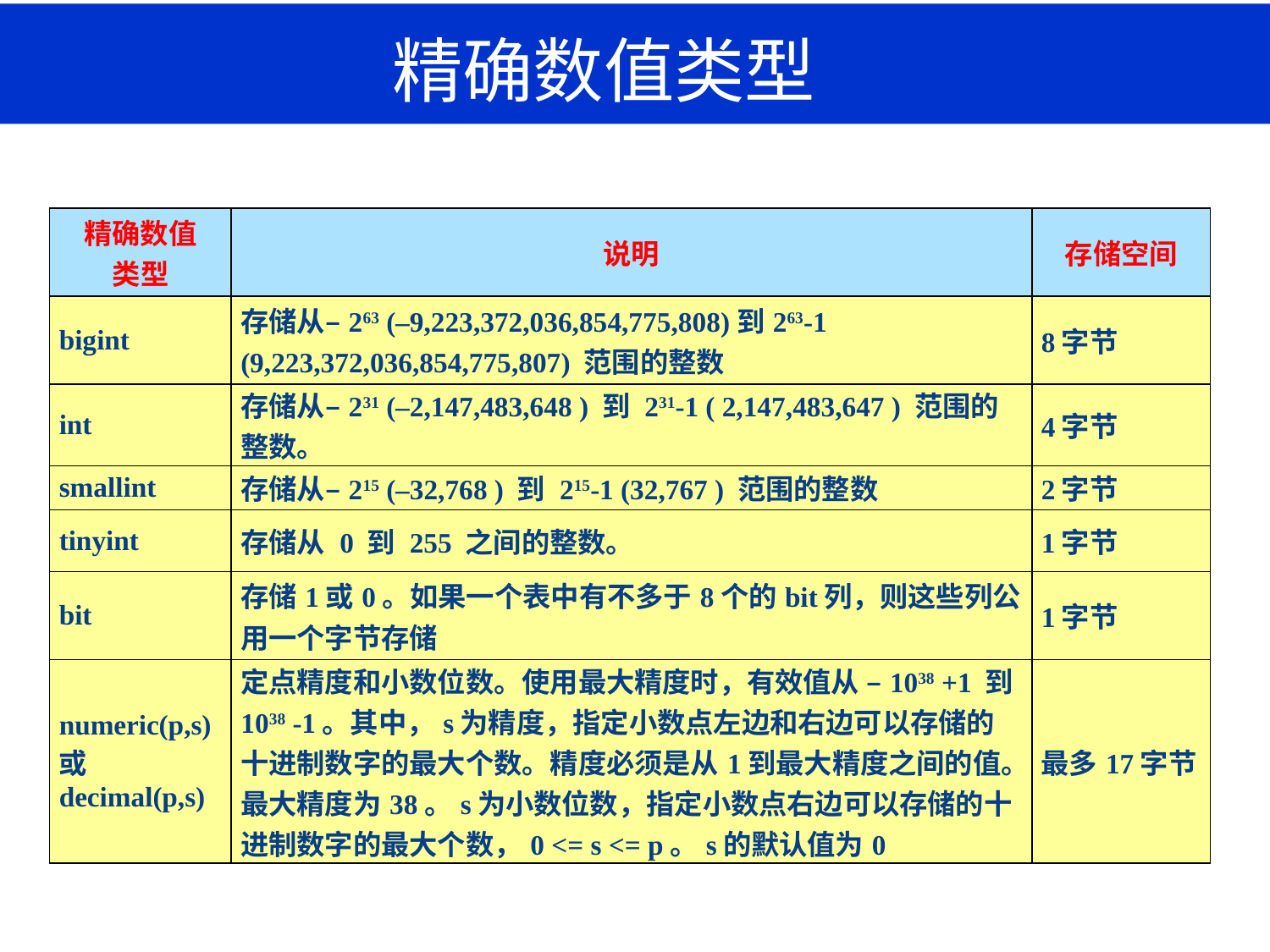

# 精确数值类型
| 精确数值 类型 | 说明 | 存储空间 |
| --- | --- | --- |
| bigint | 存储从–263 (–9,223,372,036,854,775,808)到263-1 (9,223,372,036,854,775,807) 范围的整数 | 8字节 |
| int | 存储从–231 (–2,147,483,648 ) 到 231-1 ( 2,147,483,647 ) 范围的整数。 | 4字节 |
| smallint | 存储从–215 (–32,768 ) 到 215-1 (32,767 ) 范围的整数 | 2字节 |
| tinyint | 存储从 0 到 255 之间的整数。 | 1字节 |
| bit | 存储1或0。如果一个表中有不多于8个的bit列，则这些列公用一个字节存储 | 1字节 |
| numeric(p,s) 或decimal(p,s) | 定点精度和小数位数。使用最大精度时，有效值从 –1038 +1 到 1038 -1。其中，s为精度，指定小数点左边和右边可以存储的十进制数字的最大个数。精度必须是从1到最大精度之间的值。最大精度为38。s为小数位数，指定小数点右边可以存储的十进制数字的最大个数，0 <= s <= p。s的默认值为0 | 最多17字节 |